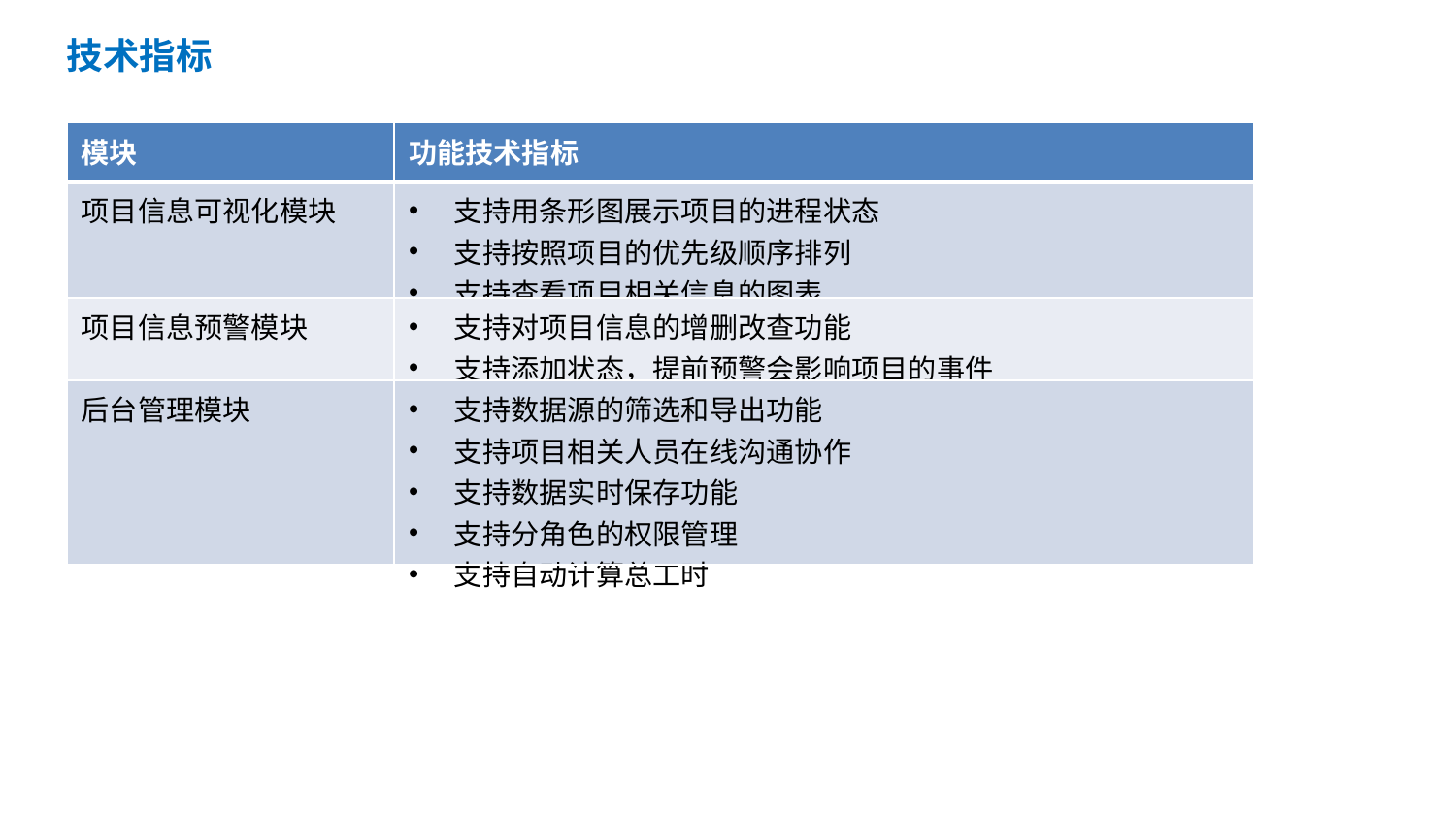

目 录
技术指标
| 模块 | 功能技术指标 |
| --- | --- |
| 项目信息可视化模块 | 支持用条形图展示项目的进程状态 支持按照项目的优先级顺序排列 支持查看项目相关信息的图表 |
| 项目信息预警模块 | 支持对项目信息的增删改查功能 支持添加状态，提前预警会影响项目的事件 |
| 后台管理模块 | 支持数据源的筛选和导出功能 支持项目相关人员在线沟通协作 支持数据实时保存功能 支持分角色的权限管理 支持自动计算总工时 |